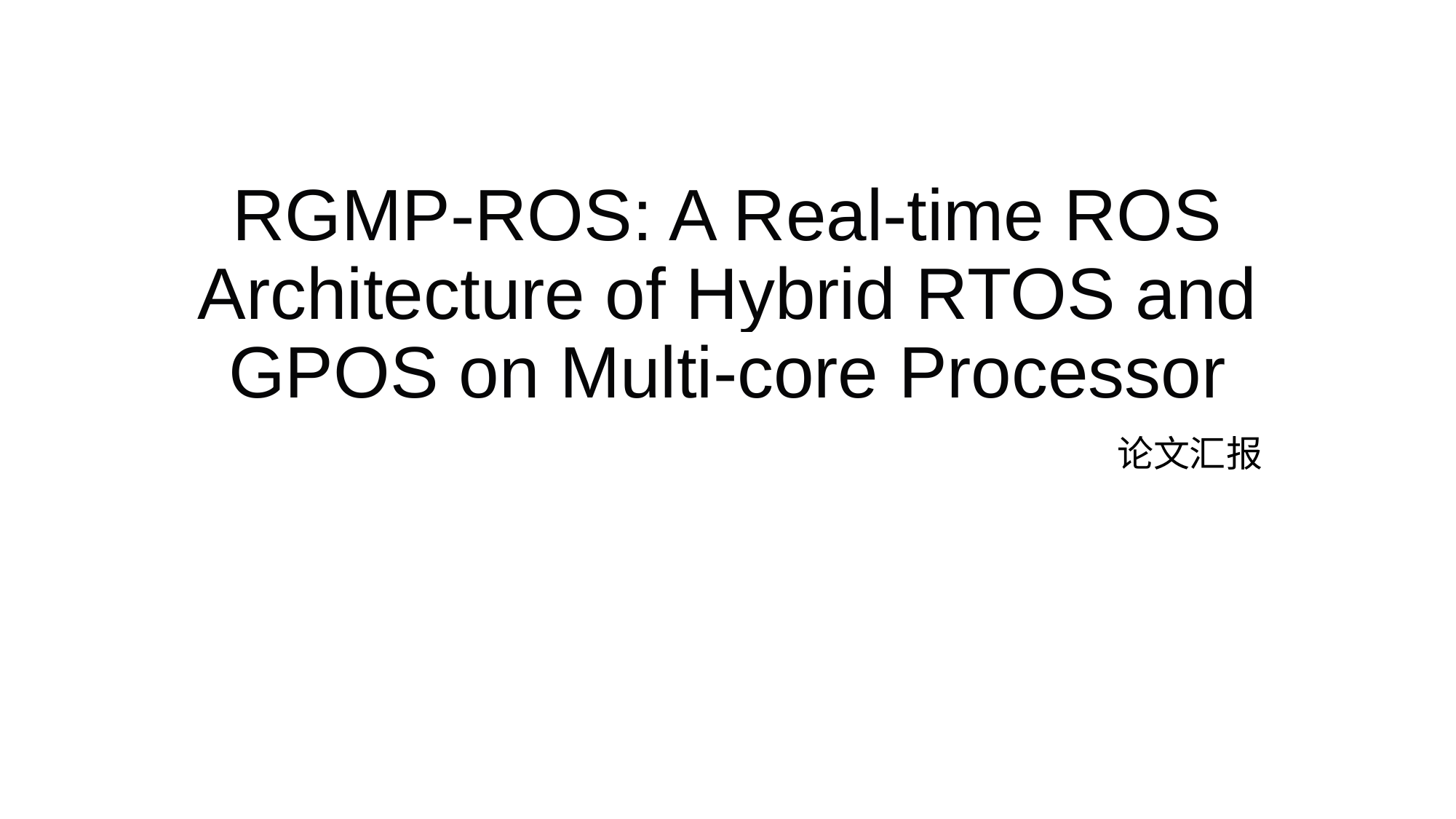

# RGMP-ROS: A Real-time ROS Architecture of Hybrid RTOS and GPOS on Multi-core Processor
论文汇报